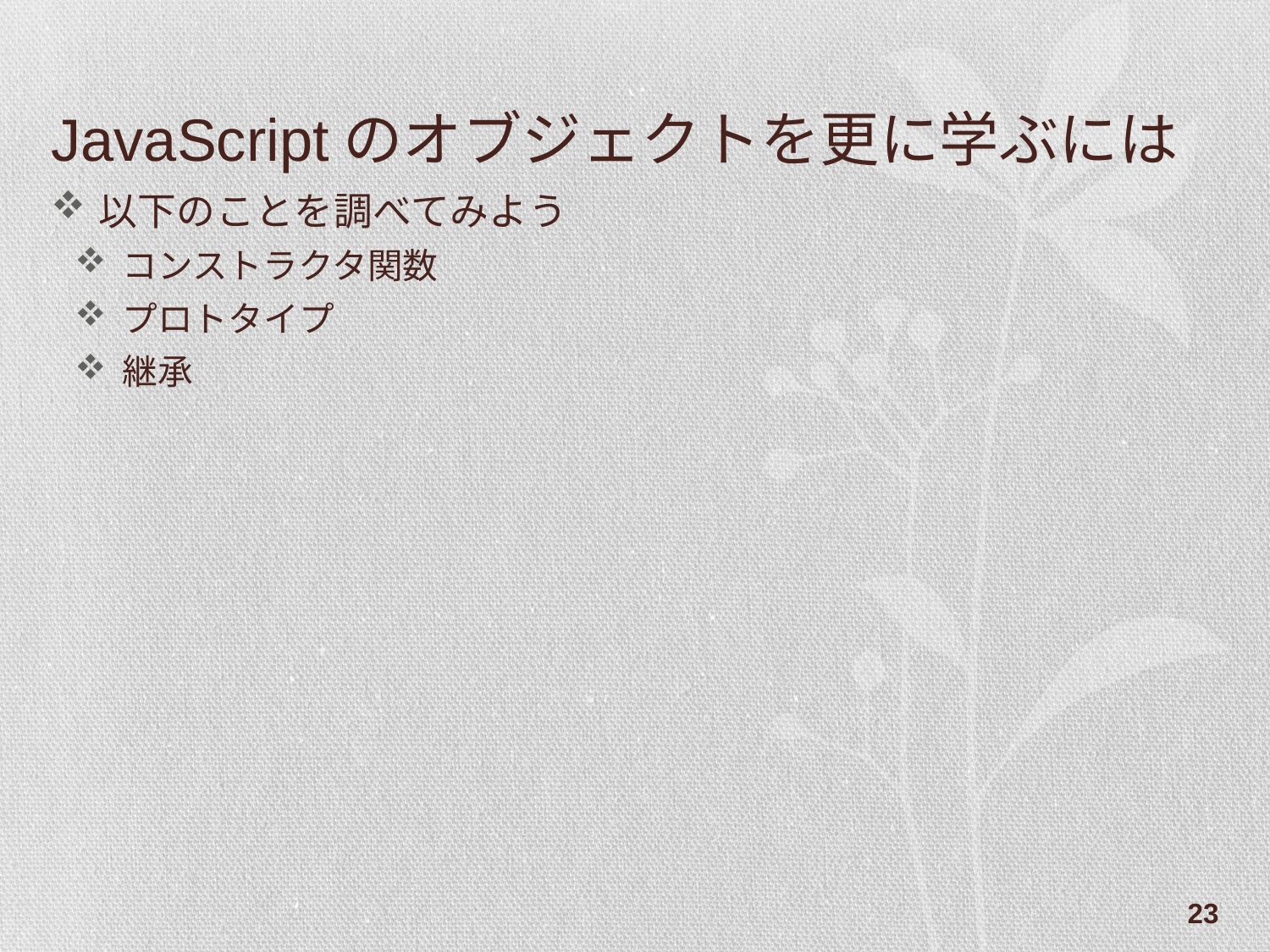

# JavaScriptのオブジェクトを更に学ぶには
以下のことを調べてみよう
コンストラクタ関数
プロトタイプ
継承
23